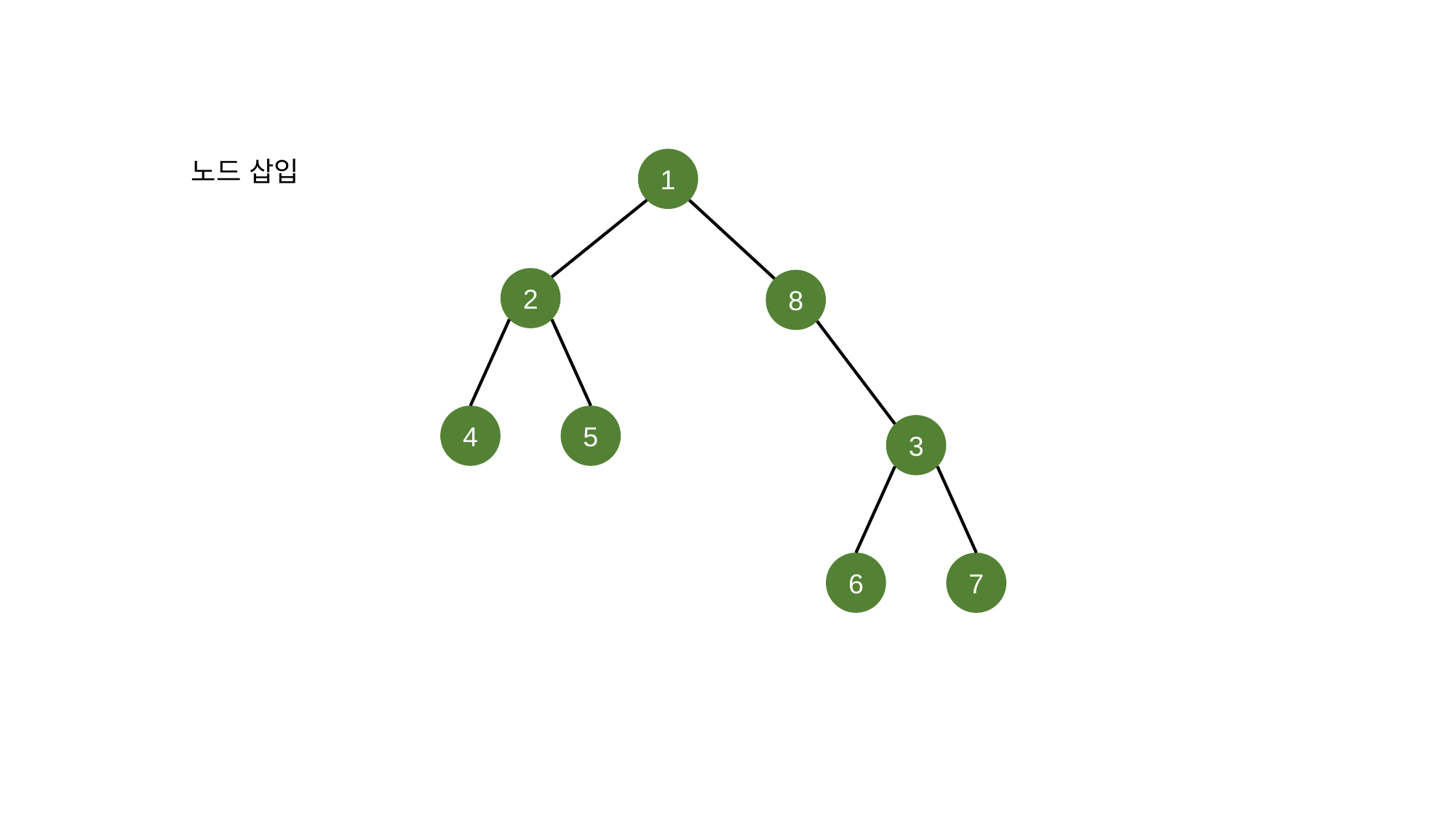

노드 삽입
1
2
8
4
5
3
6
7